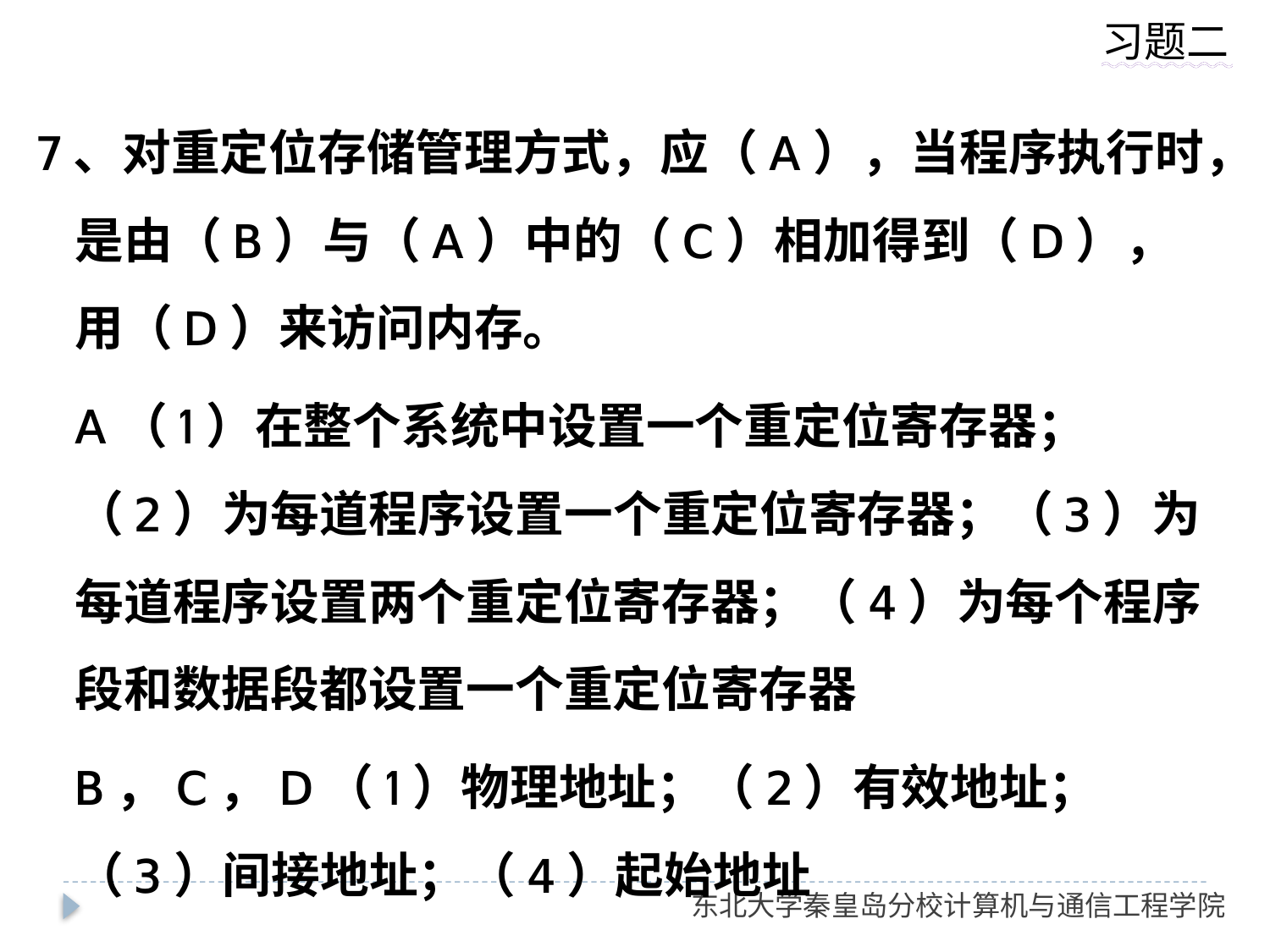

7、对重定位存储管理方式，应（A），当程序执行时，是由（B）与（A）中的（C）相加得到（D），用（D）来访问内存。
	A（1）在整个系统中设置一个重定位寄存器；（2）为每道程序设置一个重定位寄存器；（3）为每道程序设置两个重定位寄存器；（4）为每个程序段和数据段都设置一个重定位寄存器
	B，C，D（1）物理地址；（2）有效地址；（3）间接地址；（4）起始地址